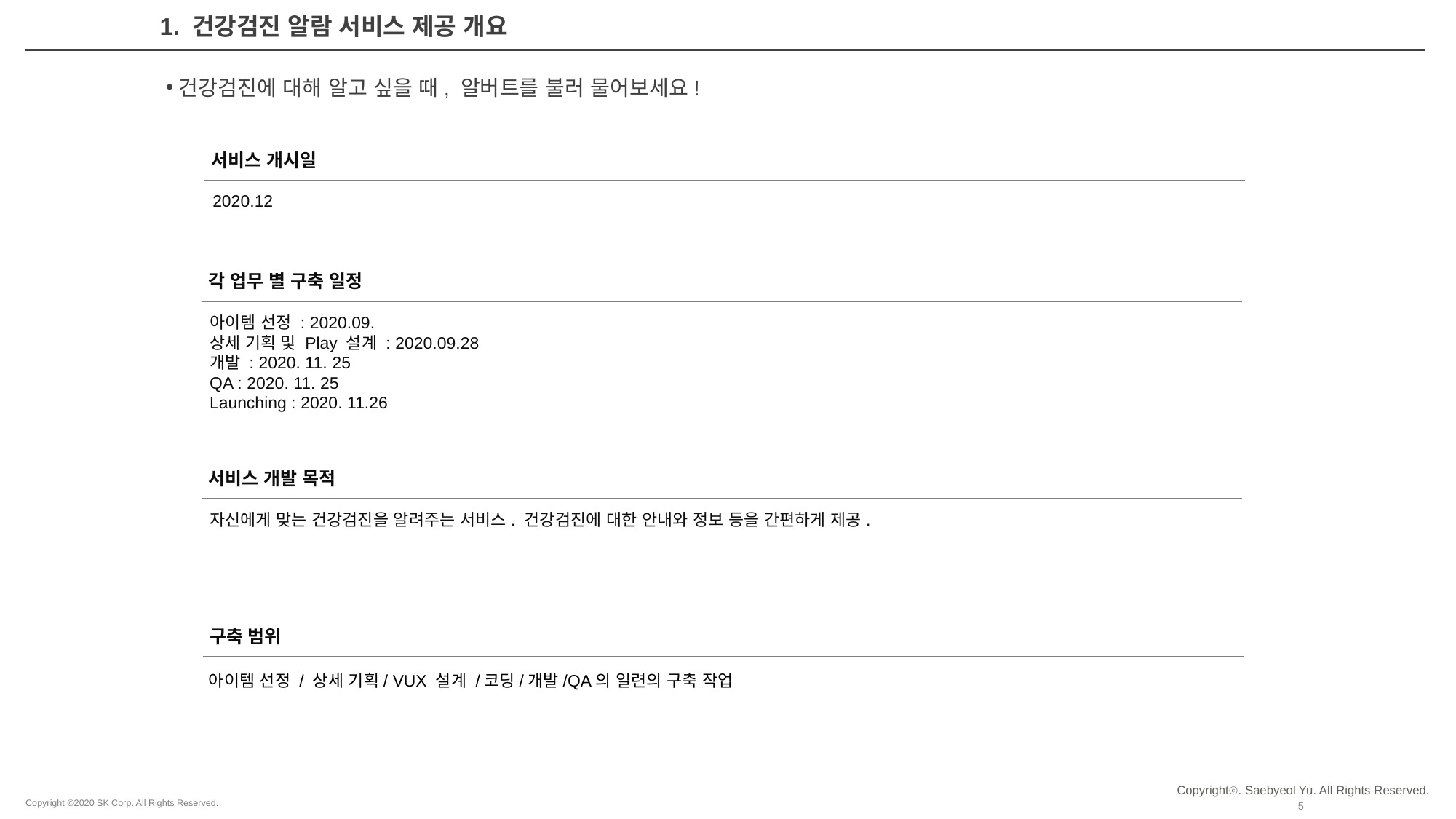

1. 건강검진 알람 서비스 제공 개요
건강검진에 대해 알고 싶을 때, 알버트를 불러 물어보세요!
서비스 개시일
2020.12
각 업무 별 구축 일정
아이템 선정 : 2020.09.
상세 기획 및 Play 설계 : 2020.09.28
개발 : 2020. 11. 25
QA : 2020. 11. 25
Launching : 2020. 11.26
서비스 개발 목적
자신에게 맞는 건강검진을 알려주는 서비스. 건강검진에 대한 안내와 정보 등을 간편하게 제공.
구축 범위
아이템 선정 / 상세 기획/ VUX 설계 /코딩/개발/QA의 일련의 구축 작업
5